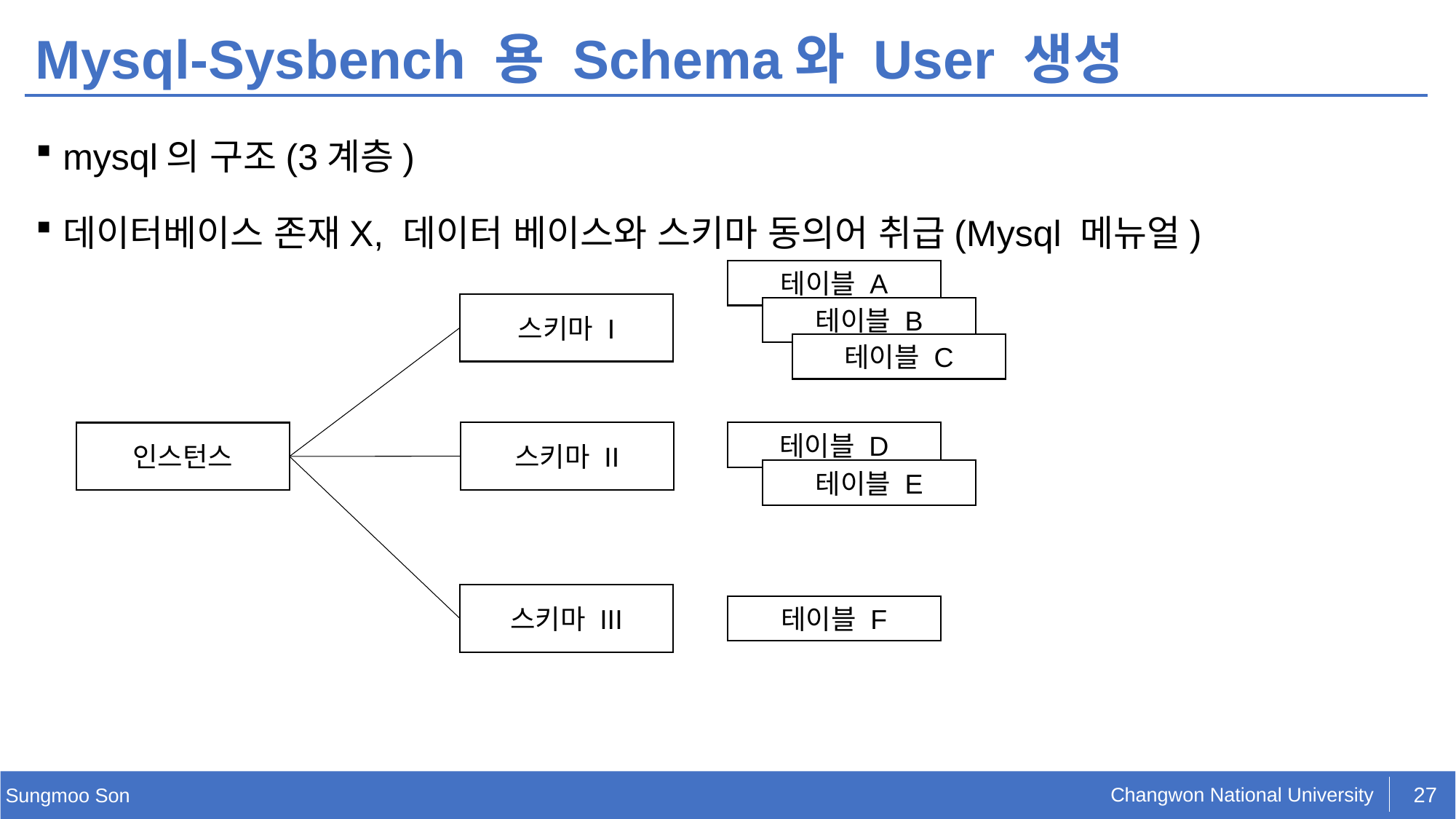

# Mysql-Sysbench 용 Schema와 User 생성
mysql의 구조(3계층)
데이터베이스 존재X, 데이터 베이스와 스키마 동의어 취급(Mysql 메뉴얼)

테이블 A
스키마 I
테이블 B
테이블 C
스키마 II
테이블 D
인스턴스
테이블 E
스키마 III
테이블 F
27